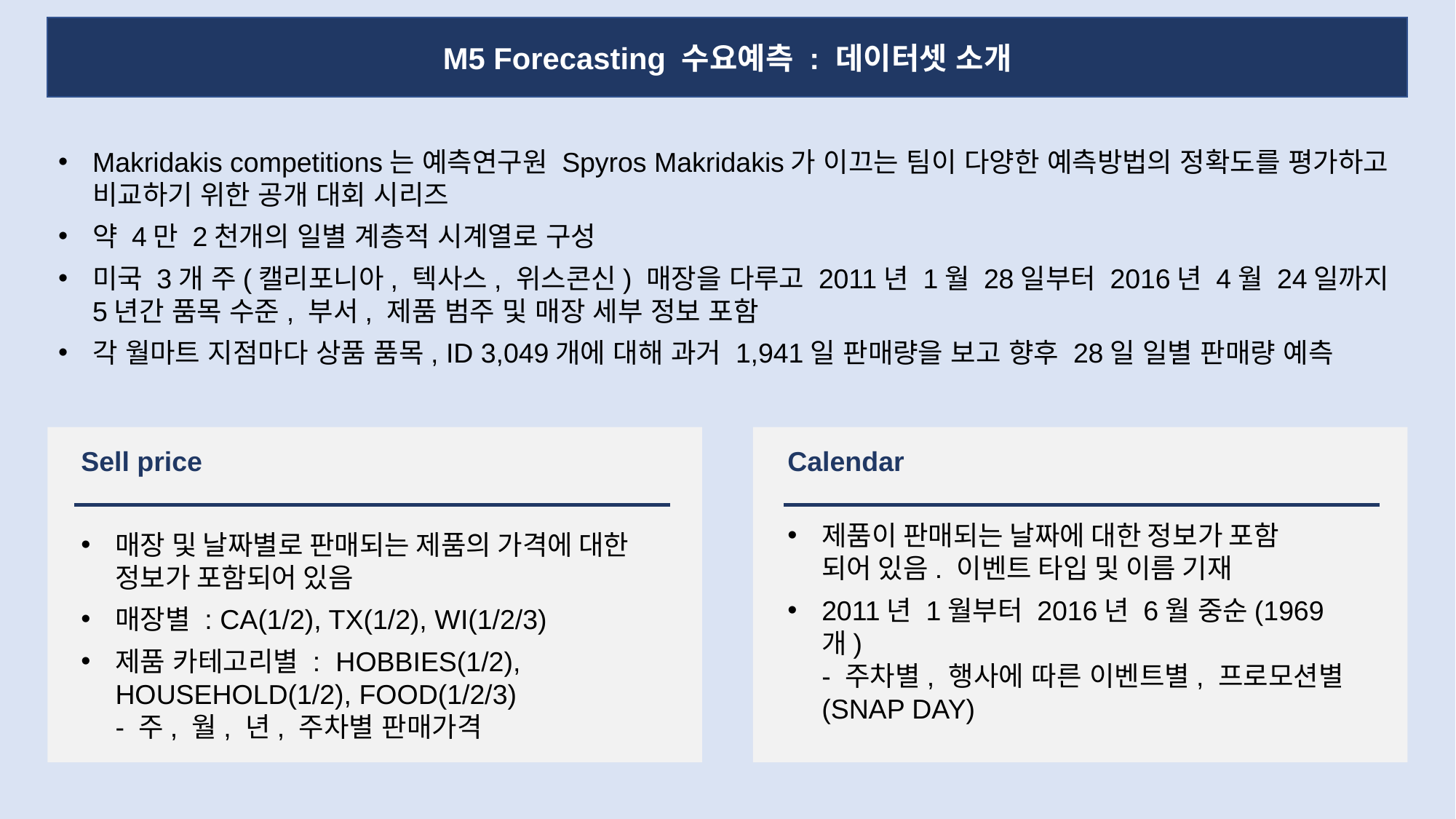

M5 Forecasting 수요예측 : 데이터셋 소개
Makridakis competitions는 예측연구원 Spyros Makridakis가 이끄는 팀이 다양한 예측방법의 정확도를 평가하고 비교하기 위한 공개 대회 시리즈
약 4만 2천개의 일별 계층적 시계열로 구성
미국 3개 주(캘리포니아, 텍사스, 위스콘신) 매장을 다루고 2011년 1월 28일부터 2016년 4월 24일까지 5년간 품목 수준, 부서, 제품 범주 및 매장 세부 정보 포함
각 월마트 지점마다 상품 품목, ID 3,049개에 대해 과거 1,941일 판매량을 보고 향후 28일 일별 판매량 예측

Sell price

매장 및 날짜별로 판매되는 제품의 가격에 대한 정보가 포함되어 있음
매장별 : CA(1/2), TX(1/2), WI(1/2/3)
제품 카테고리별 :  HOBBIES(1/2), HOUSEHOLD(1/2), FOOD(1/2/3)
- 주, 월, 년, 주차별 판매가격
Calendar
제품이 판매되는 날짜에 대한 정보가 포함
되어 있음. 이벤트 타입 및 이름 기재
2011년 1월부터 2016년 6월 중순(1969개)
- 주차별, 행사에 따른 이벤트별, 프로모션별(SNAP DAY)